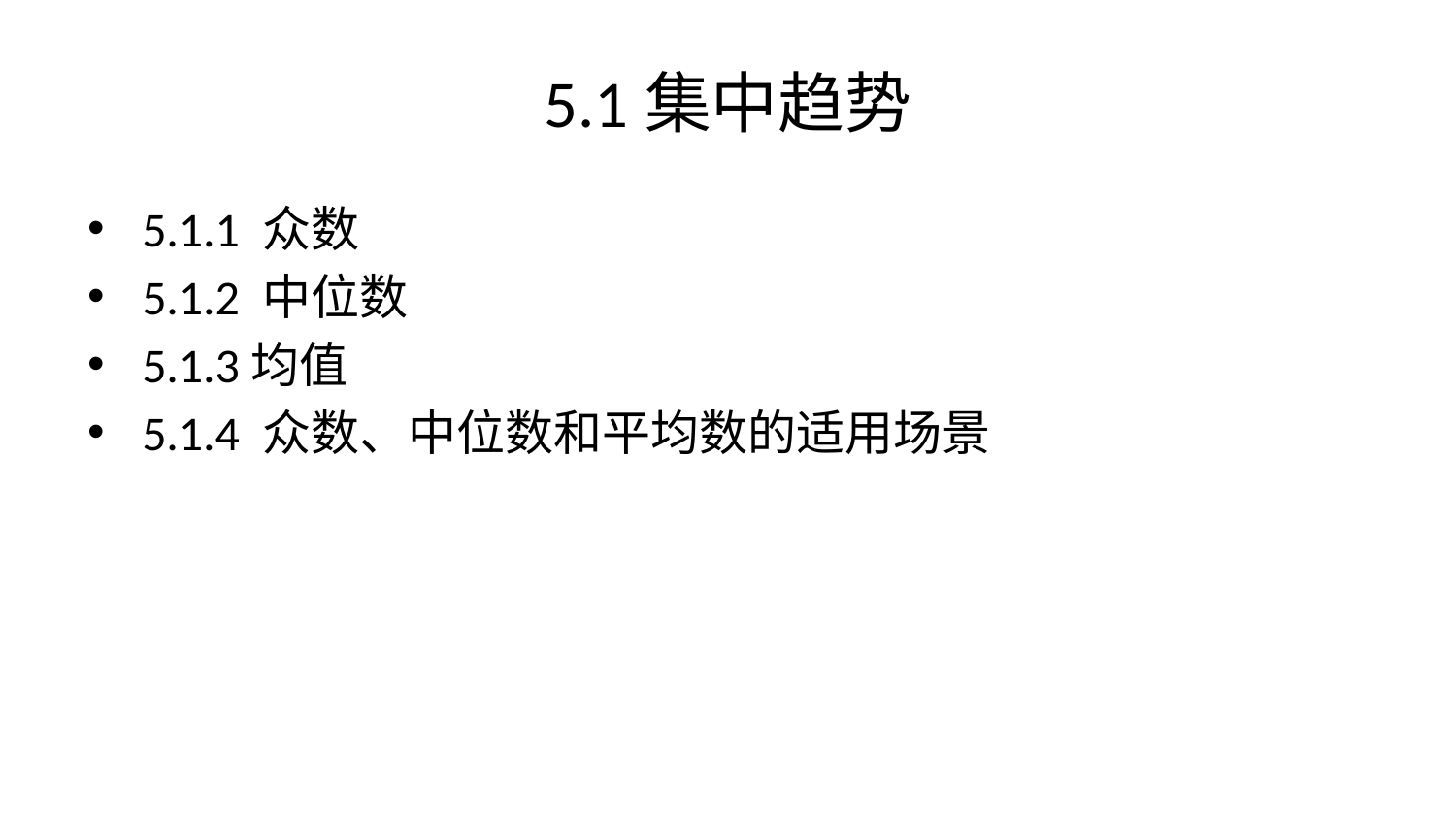

# 5.1集中趋势
5.1.1 众数
5.1.2 中位数
5.1.3均值
5.1.4 众数、中位数和平均数的适用场景